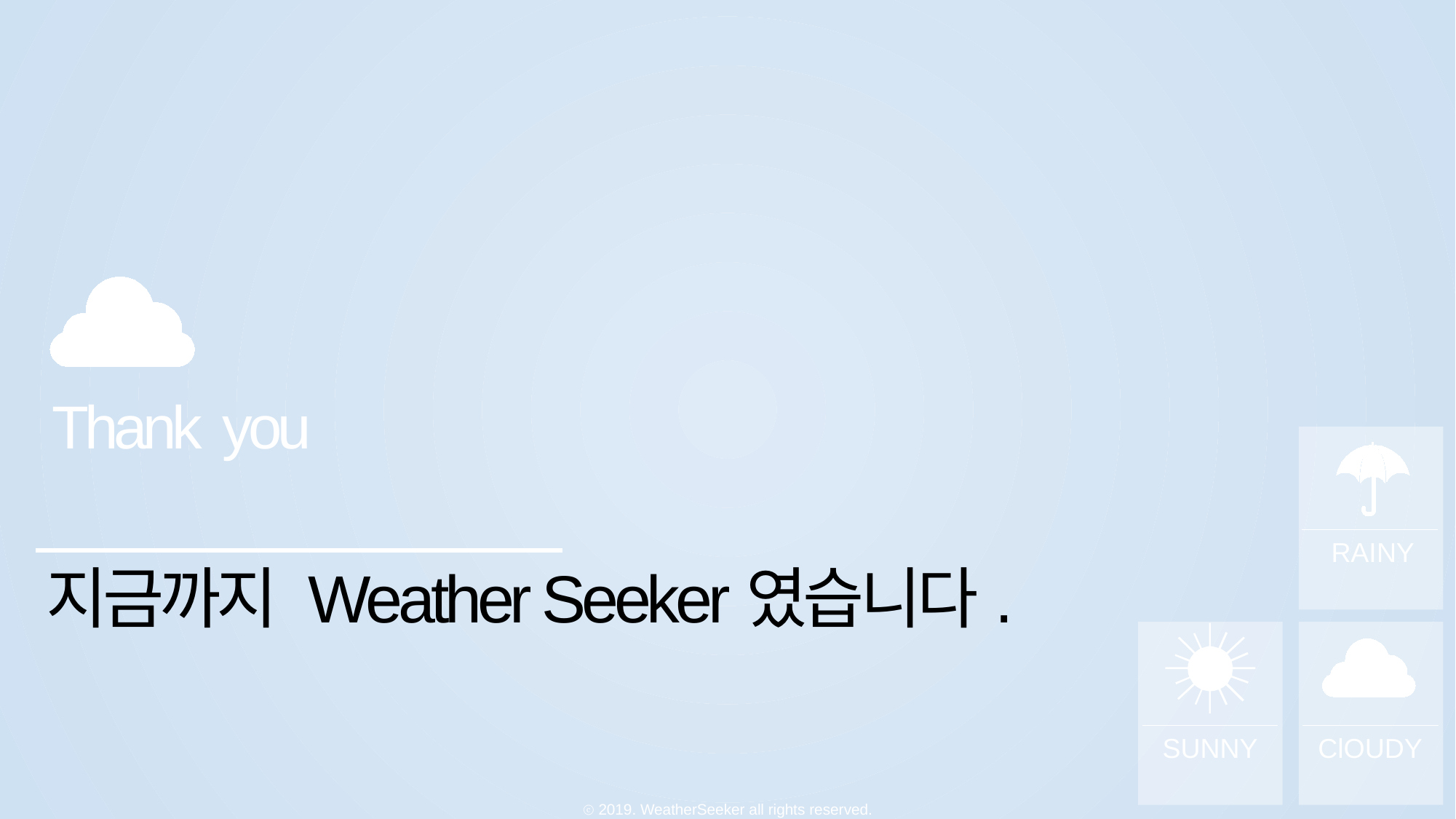

Thank  you

RAINY

지금까지 Weather Seeker였습니다.

SUNNY

ClOUDY